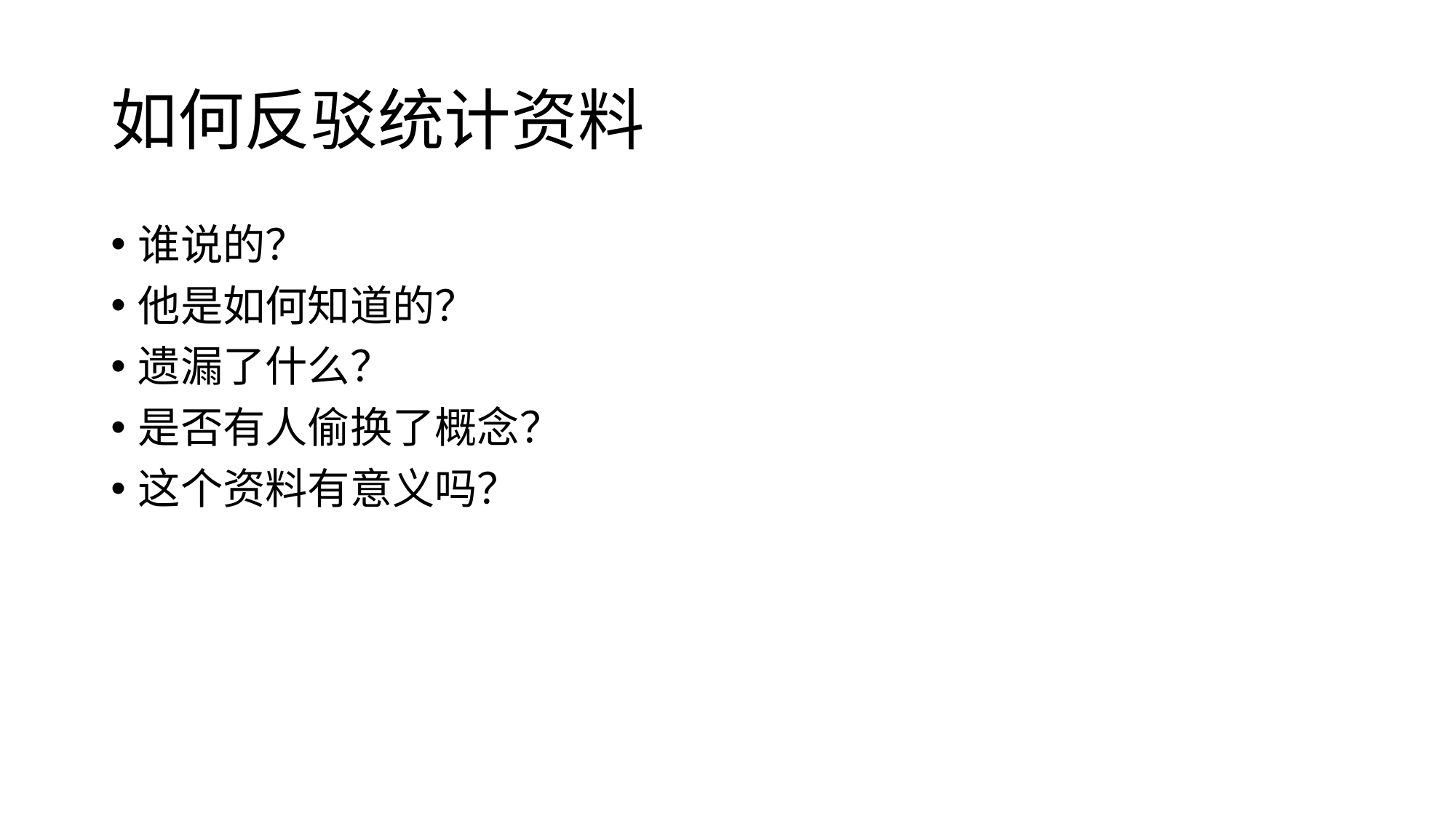

# 如何反驳统计资料
谁说的？
他是如何知道的？
遗漏了什么？
是否有人偷换了概念？
这个资料有意义吗？